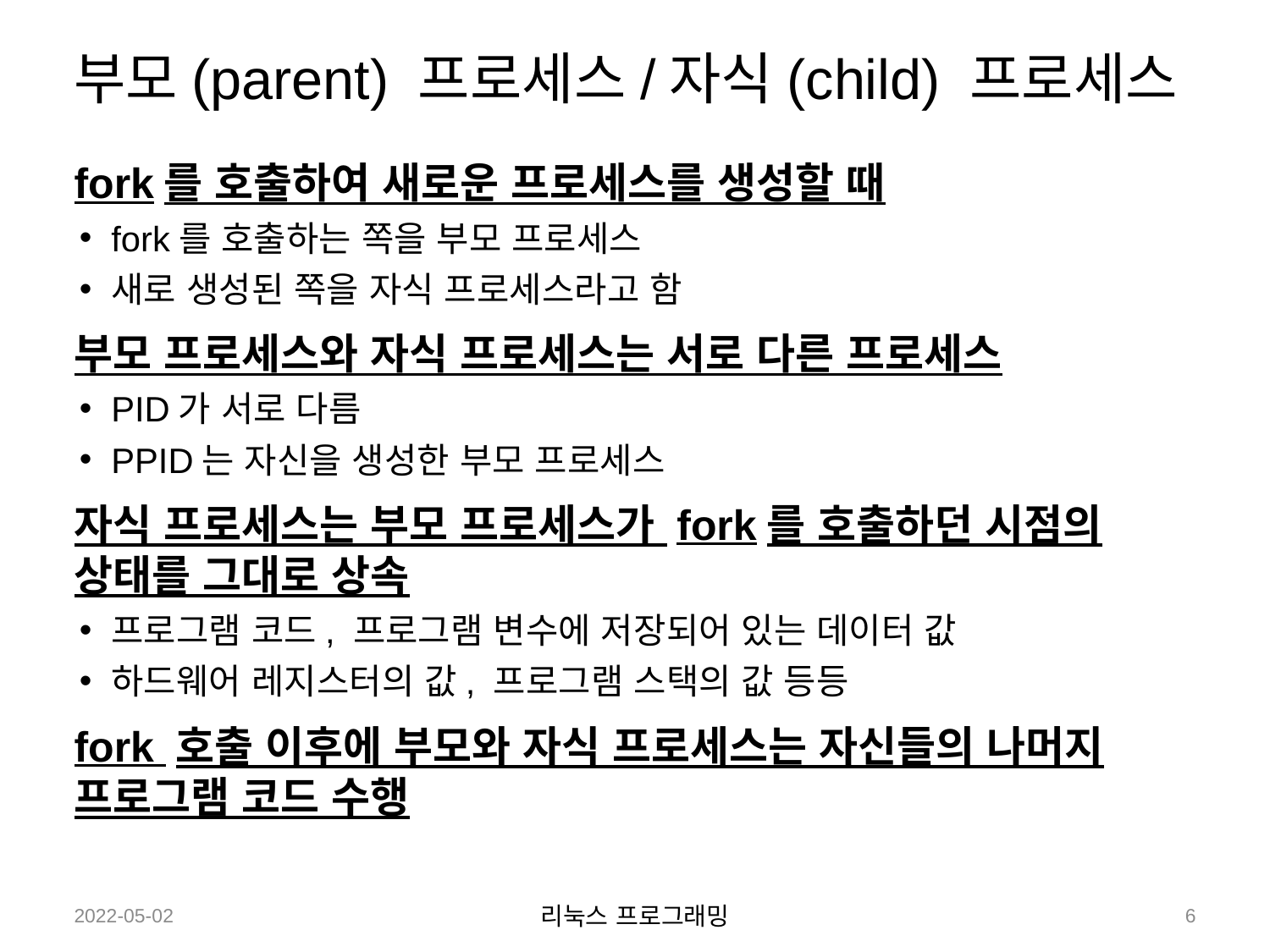

# 부모(parent) 프로세스/자식(child) 프로세스
fork를 호출하여 새로운 프로세스를 생성할 때
fork를 호출하는 쪽을 부모 프로세스
새로 생성된 쪽을 자식 프로세스라고 함
부모 프로세스와 자식 프로세스는 서로 다른 프로세스
PID가 서로 다름
PPID는 자신을 생성한 부모 프로세스
자식 프로세스는 부모 프로세스가 fork를 호출하던 시점의 상태를 그대로 상속
프로그램 코드, 프로그램 변수에 저장되어 있는 데이터 값
하드웨어 레지스터의 값, 프로그램 스택의 값 등등
fork 호출 이후에 부모와 자식 프로세스는 자신들의 나머지 프로그램 코드 수행

2022-05-02
리눅스 프로그래밍
6